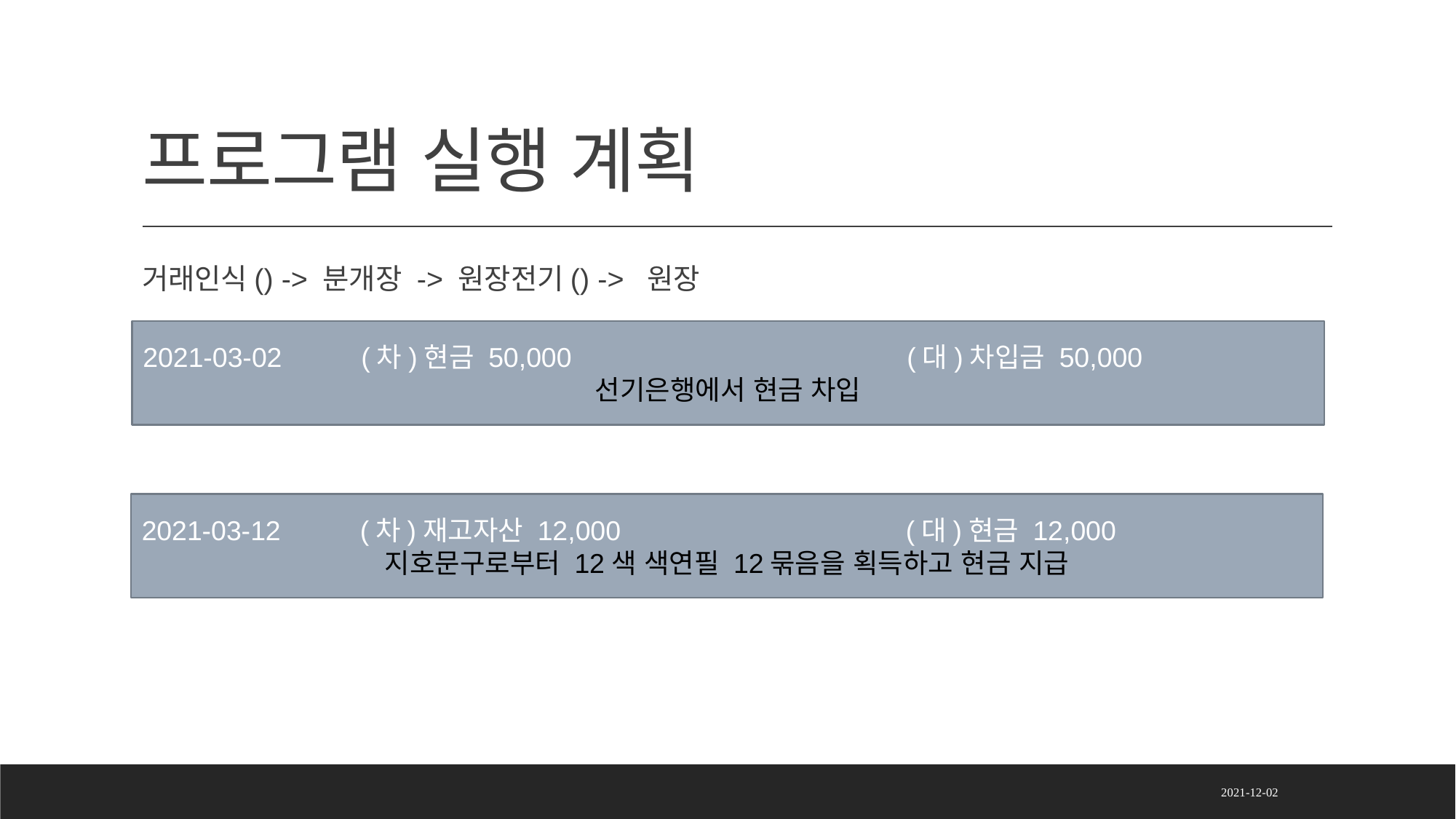

# 프로그램 실행 계획
거래인식() -> 분개장 -> 원장전기() ->  원장
2021-03-02 	(차)현금 50,000 				(대)차입금 50,000
선기은행에서 현금 차입
2021-03-12 	(차)재고자산 12,000			(대)현금 12,000
지호문구로부터 12색 색연필 12묶음을 획득하고 현금 지급
2021-12-02